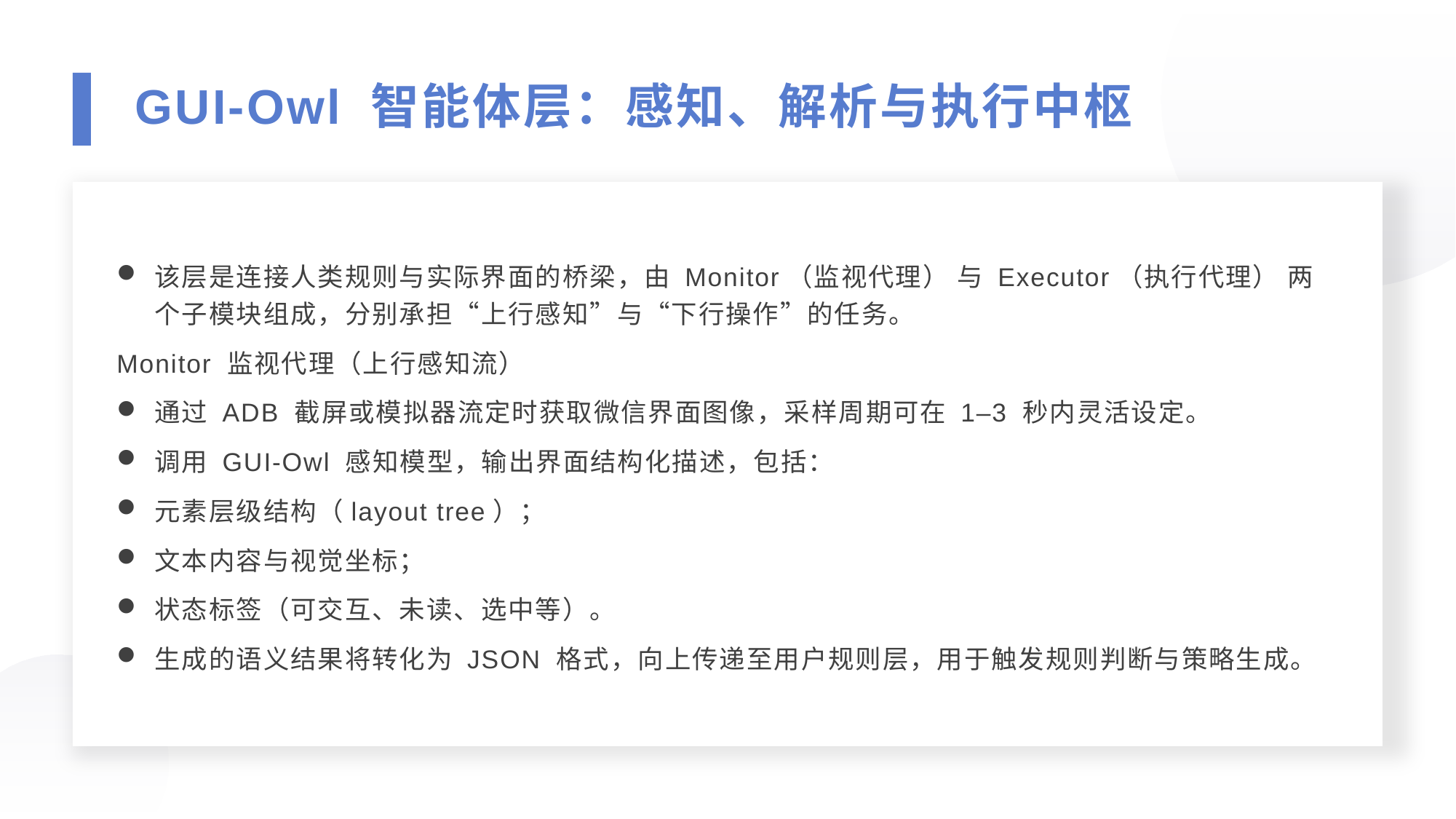

GUI-Owl 智能体层：感知、解析与执行中枢

该层是连接人类规则与实际界面的桥梁，由 Monitor（监视代理） 与 Executor（执行代理） 两个子模块组成，分别承担“上行感知”与“下行操作”的任务。
Monitor 监视代理（上行感知流）
通过 ADB 截屏或模拟器流定时获取微信界面图像，采样周期可在 1–3 秒内灵活设定。
调用 GUI-Owl 感知模型，输出界面结构化描述，包括：
元素层级结构（layout tree）；
文本内容与视觉坐标；
状态标签（可交互、未读、选中等）。
生成的语义结果将转化为 JSON 格式，向上传递至用户规则层，用于触发规则判断与策略生成。